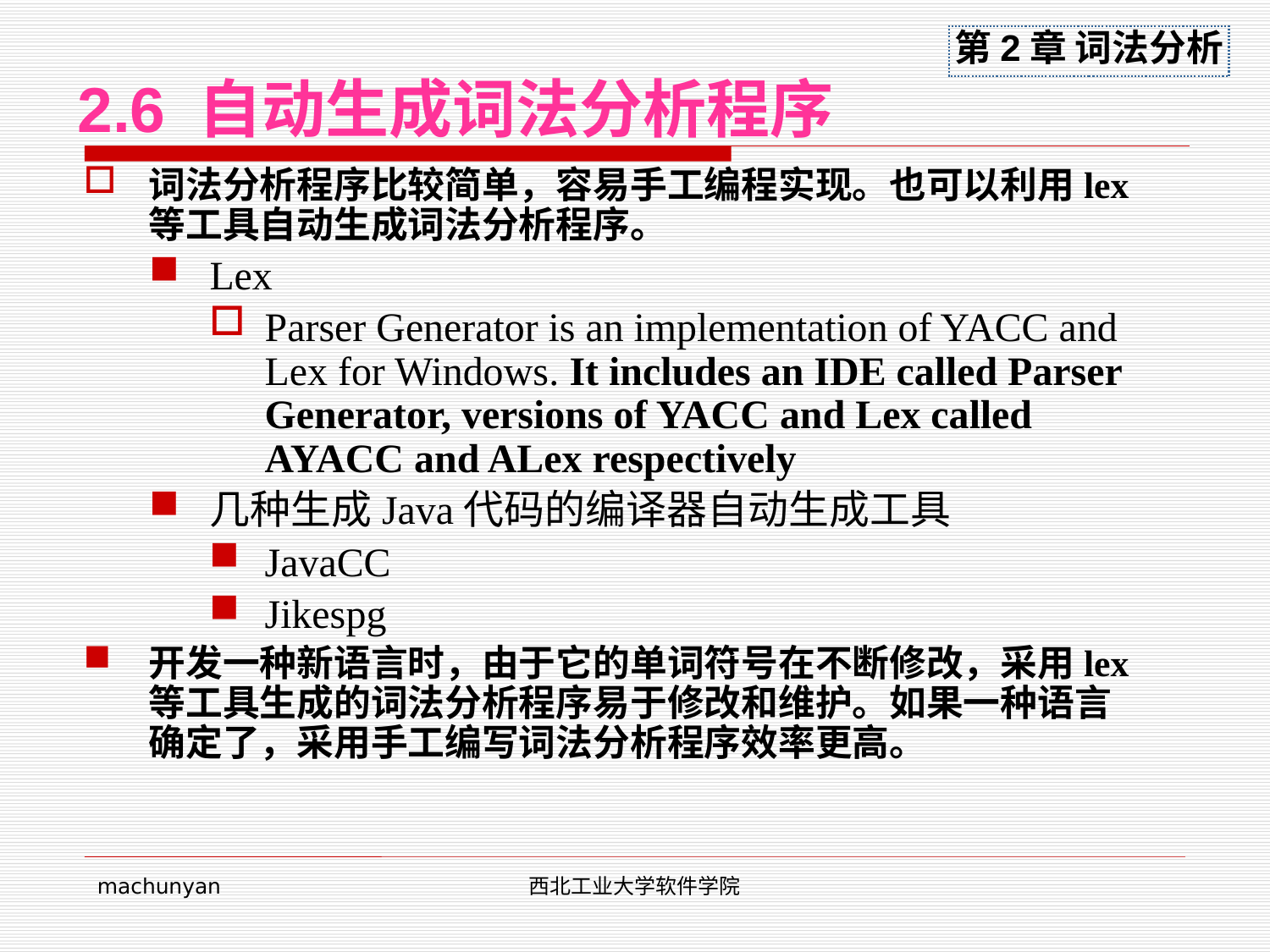

2.6 自动生成词法分析程序
词法分析程序比较简单，容易手工编程实现。也可以利用lex等工具自动生成词法分析程序。
Lex
Parser Generator is an implementation of YACC and Lex for Windows. It includes an IDE called Parser Generator, versions of YACC and Lex called AYACC and ALex respectively
几种生成Java代码的编译器自动生成工具
JavaCC
Jikespg
开发一种新语言时，由于它的单词符号在不断修改，采用lex等工具生成的词法分析程序易于修改和维护。如果一种语言确定了，采用手工编写词法分析程序效率更高。
machunyan

西北工业大学软件学院
133